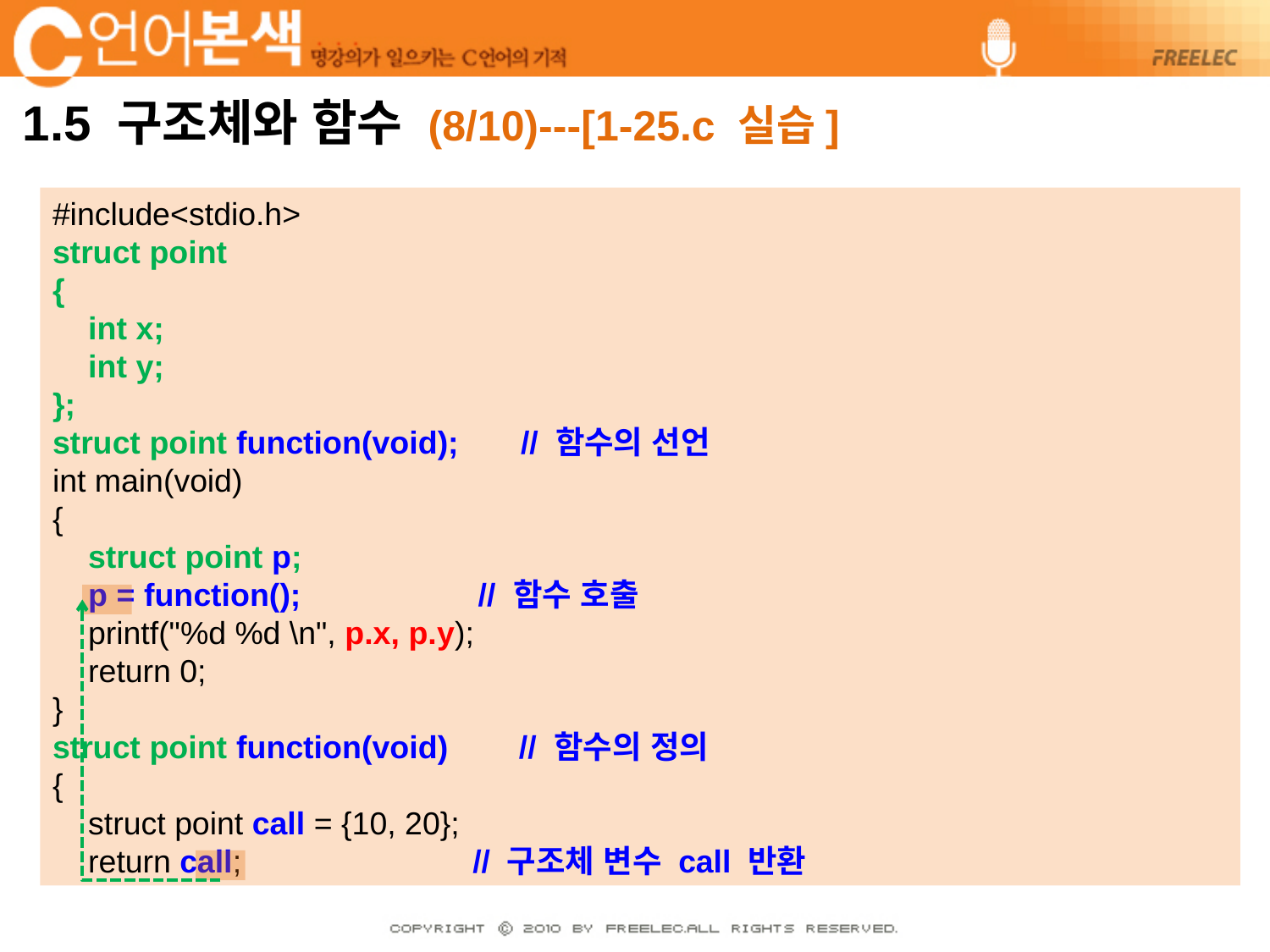

# 1.5 구조체와 함수 (8/10)---[1-25.c 실습]
#include<stdio.h>
struct point
{
    int x;
    int y;
};
struct point function(void);       // 함수의 선언
int main(void)
{
    struct point p;
    p = function();                    // 함수 호출
    printf("%d %d \n", p.x, p.y);
    return 0;
}
struct point function(void)        // 함수의 정의
{
    struct point call = {10, 20};
    return call;                          // 구조체 변수 call 반환